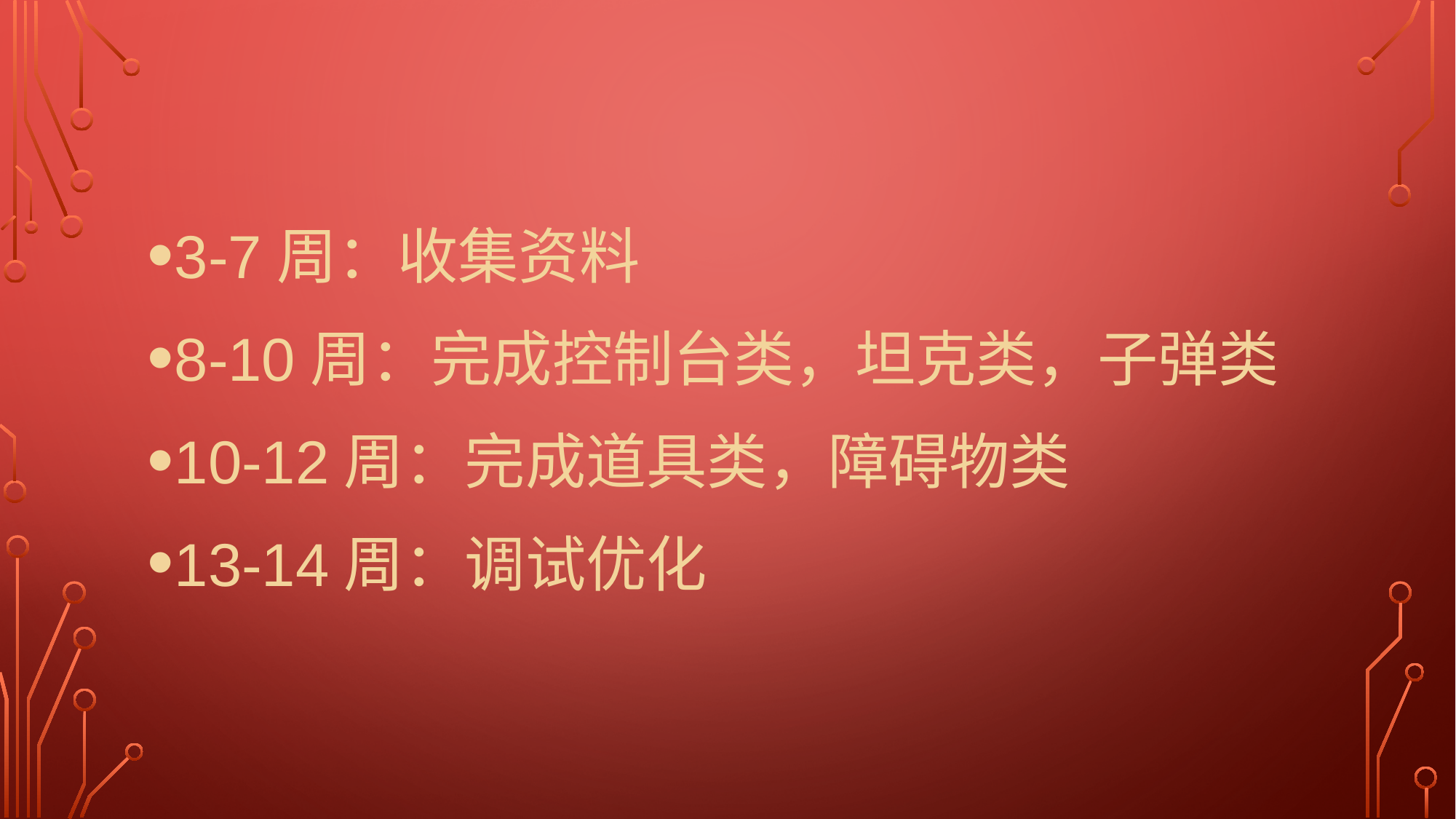

#
3-7周：收集资料
8-10周：完成控制台类，坦克类，子弹类
10-12周：完成道具类，障碍物类
13-14周：调试优化